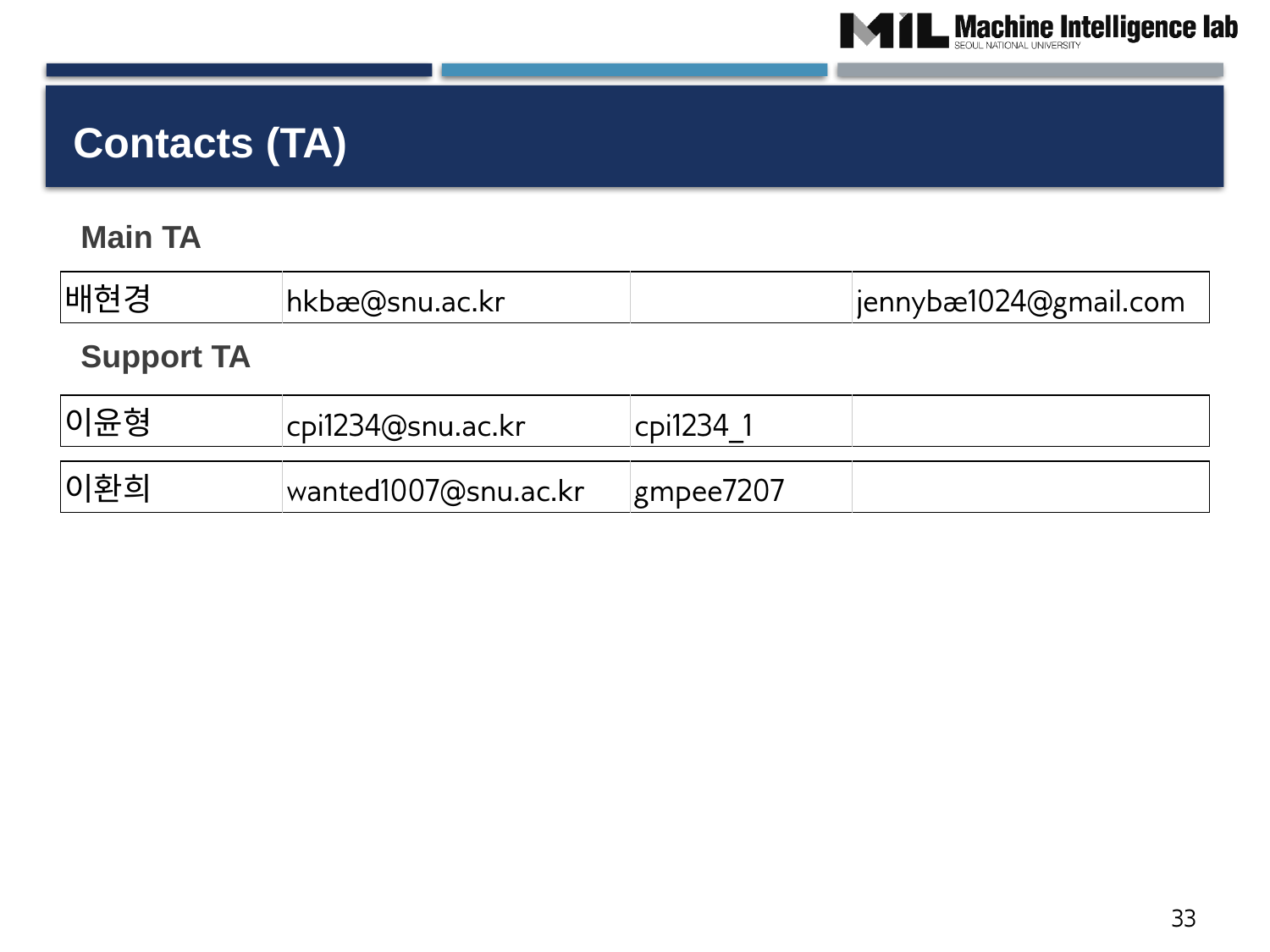

# Contacts (TA)
Main TA

Support TA
| 배현경 | hkbae@snu.ac.kr |  | jennybae1024@gmail.com |
| --- | --- | --- | --- |
| 이윤형 | cpi1234@snu.ac.kr | cpi1234\_1 |  |
| --- | --- | --- | --- |
| 이환희 | wanted1007@snu.ac.kr | gmpee7207 |  |
| --- | --- | --- | --- |
33